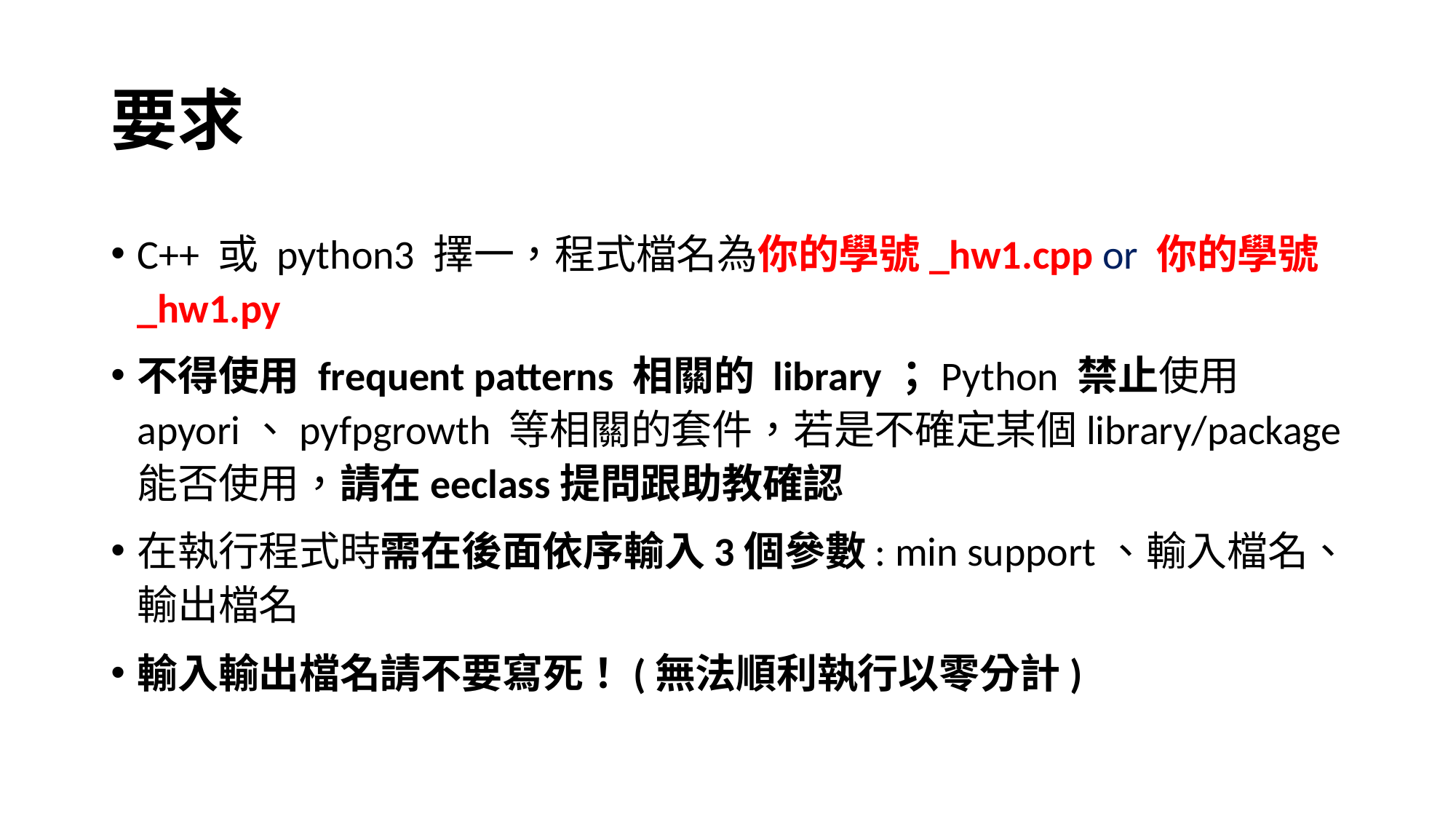

# 要求
C++ 或 python3 擇一，程式檔名為你的學號_hw1.cpp or 你的學號_hw1.py
不得使用 frequent patterns 相關的 library；Python 禁止使用 apyori、pyfpgrowth 等相關的套件，若是不確定某個library/package能否使用，請在eeclass提問跟助教確認
在執行程式時需在後面依序輸入3個參數: min support、輸入檔名、輸出檔名
輸入輸出檔名請不要寫死！(無法順利執行以零分計)